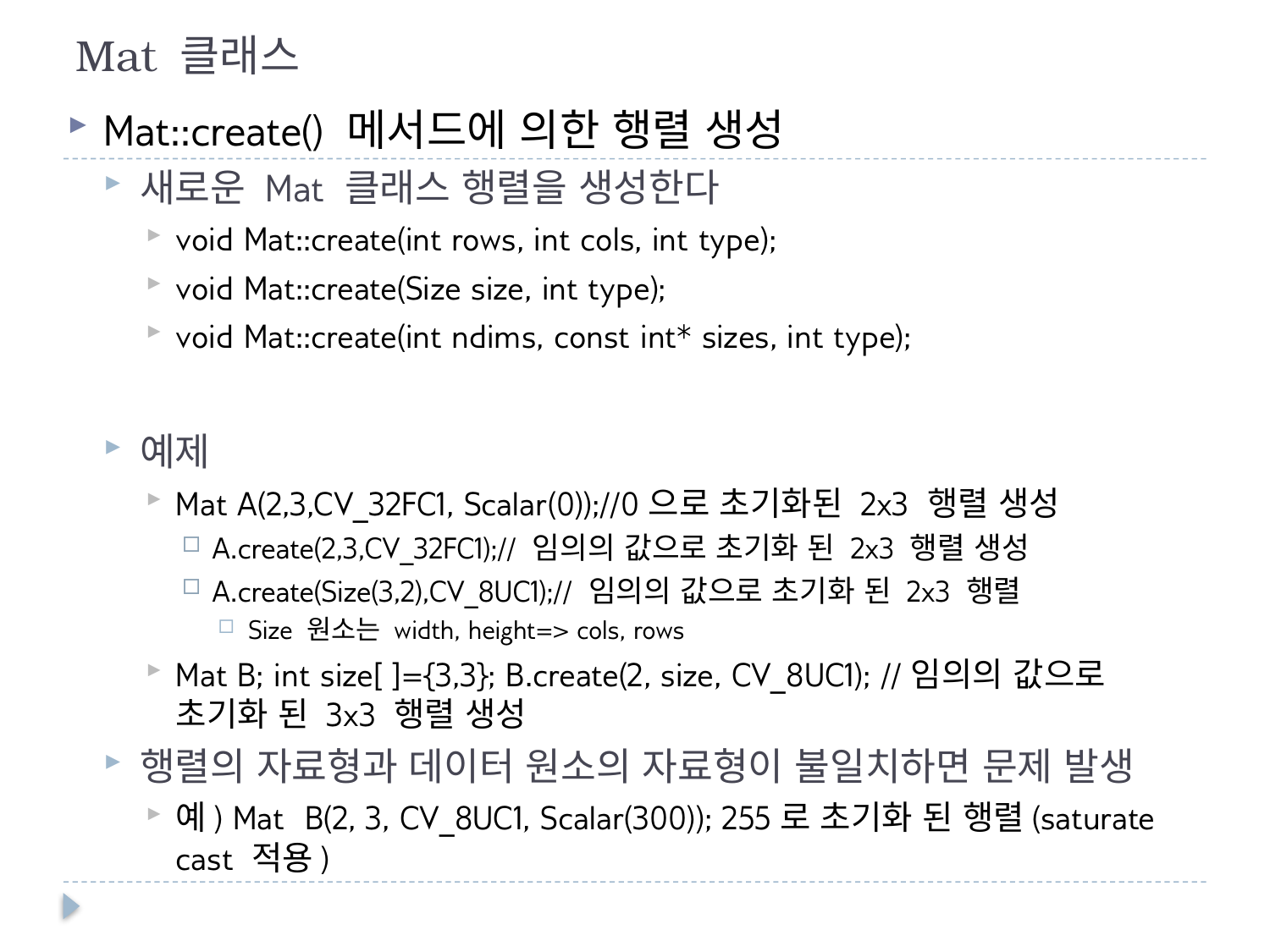

# Mat 클래스
Mat::create() 메서드에 의한 행렬 생성
새로운 Mat 클래스 행렬을 생성한다
void Mat::create(int rows, int cols, int type);
void Mat::create(Size size, int type);
void Mat::create(int ndims, const int* sizes, int type);

예제
Mat A(2,3,CV_32FC1, Scalar(0));//0으로 초기화된 2x3 행렬 생성
A.create(2,3,CV_32FC1);// 임의의 값으로 초기화 된 2x3 행렬 생성
A.create(Size(3,2),CV_8UC1);// 임의의 값으로 초기화 된 2x3 행렬
Size 원소는 width, height=> cols, rows
Mat B; int size[ ]={3,3}; B.create(2, size, CV_8UC1); //임의의 값으로 초기화 된 3x3 행렬 생성
행렬의 자료형과 데이터 원소의 자료형이 불일치하면 문제 발생
예) Mat  B(2, 3, CV_8UC1, Scalar(300)); 255로 초기화 된 행렬(saturate cast 적용)